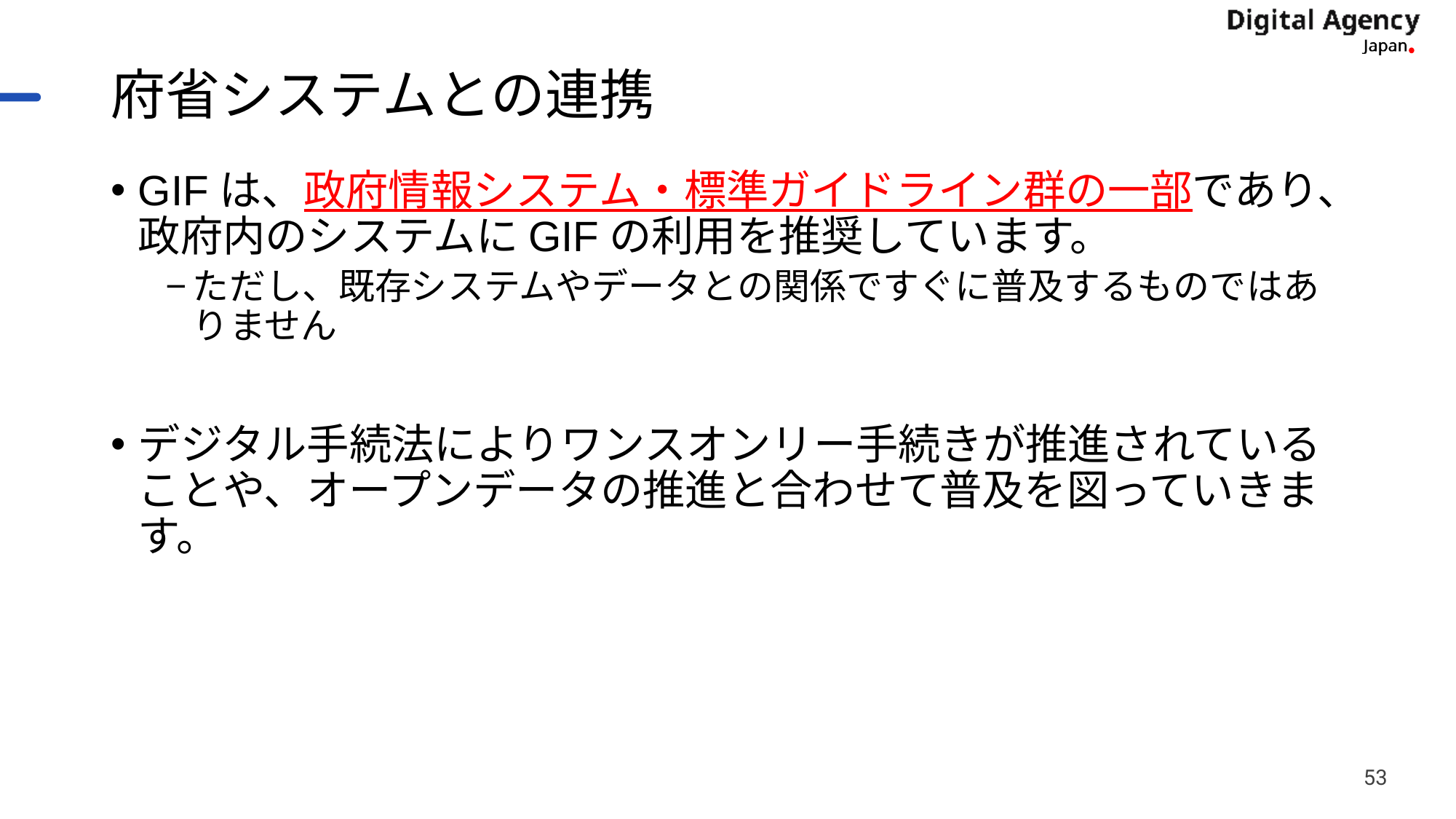

# 府省システムとの連携
GIFは、政府情報システム・標準ガイドライン群の一部であり、政府内のシステムにGIFの利用を推奨しています。
ただし、既存システムやデータとの関係ですぐに普及するものではありません

デジタル手続法によりワンスオンリー手続きが推進されていることや、オープンデータの推進と合わせて普及を図っていきます。

53